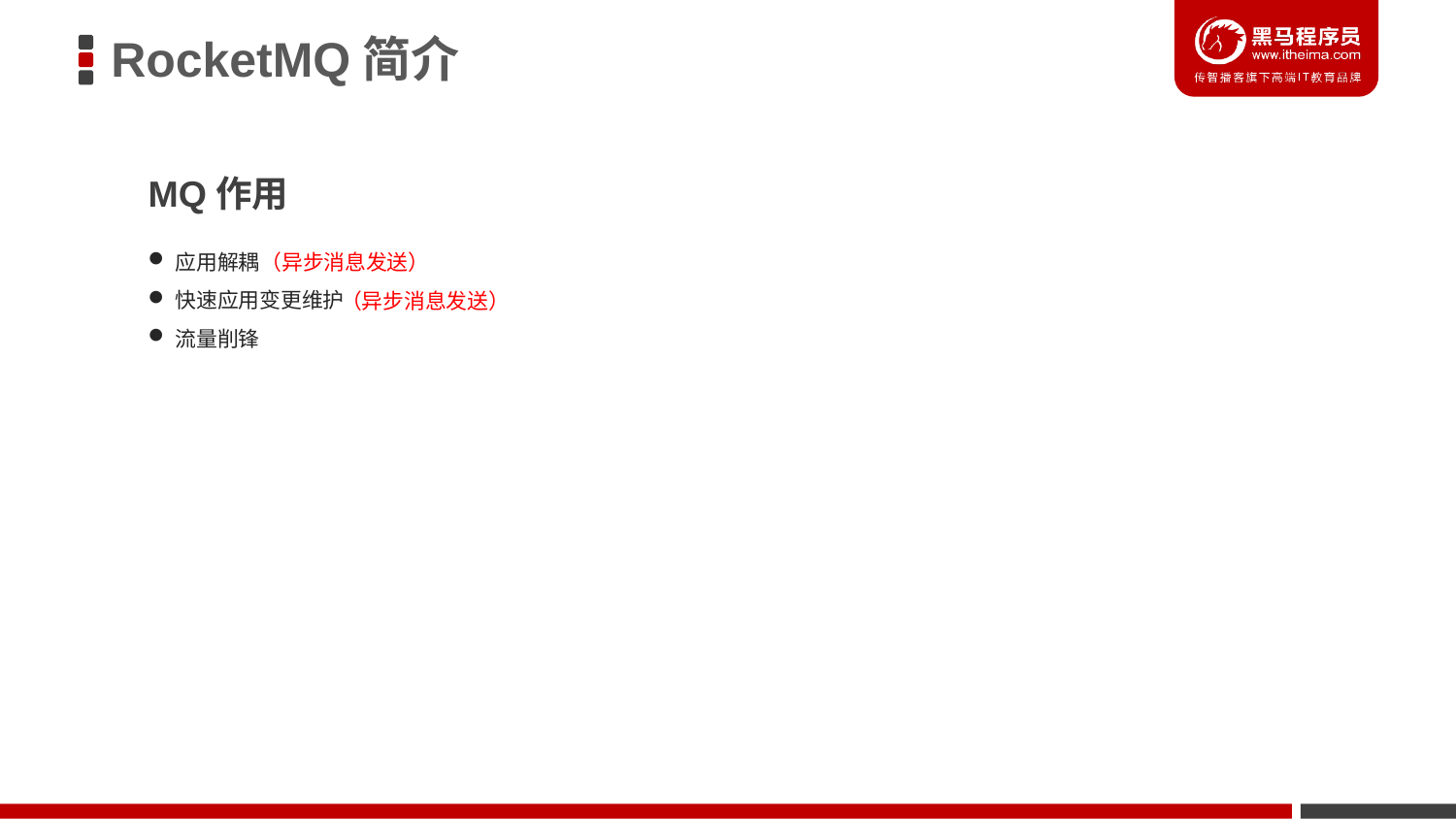

RocketMQ简介
MQ作用
应用解耦
快速应用变更维护
流量削锋
（异步消息发送）
（异步消息发送）